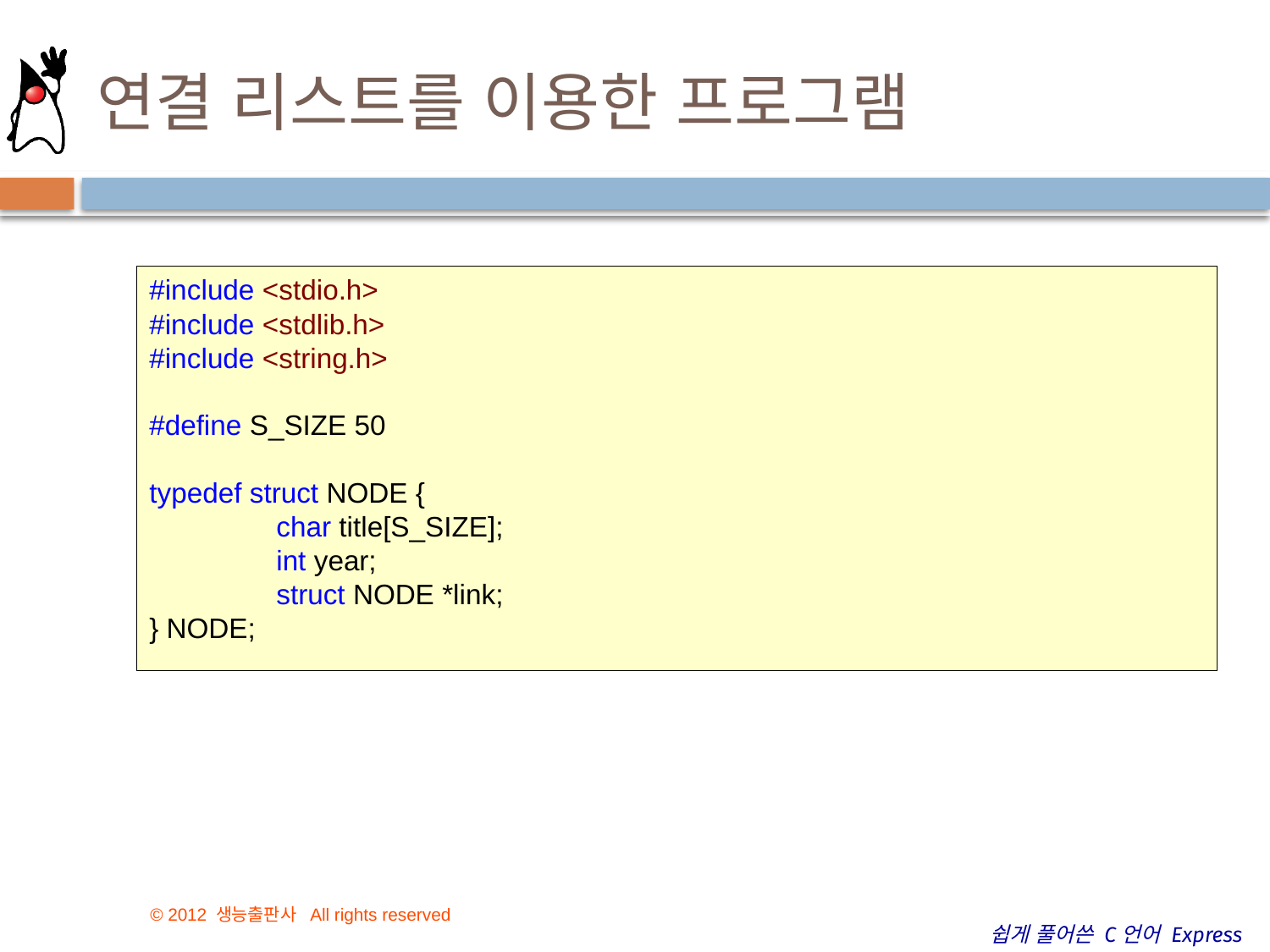

# 연결 리스트를 이용한 프로그램
#include <stdio.h>
#include <stdlib.h>
#include <string.h>

#define S_SIZE 50

typedef struct NODE {
	char title[S_SIZE];
	int year;
	struct NODE *link;
} NODE;